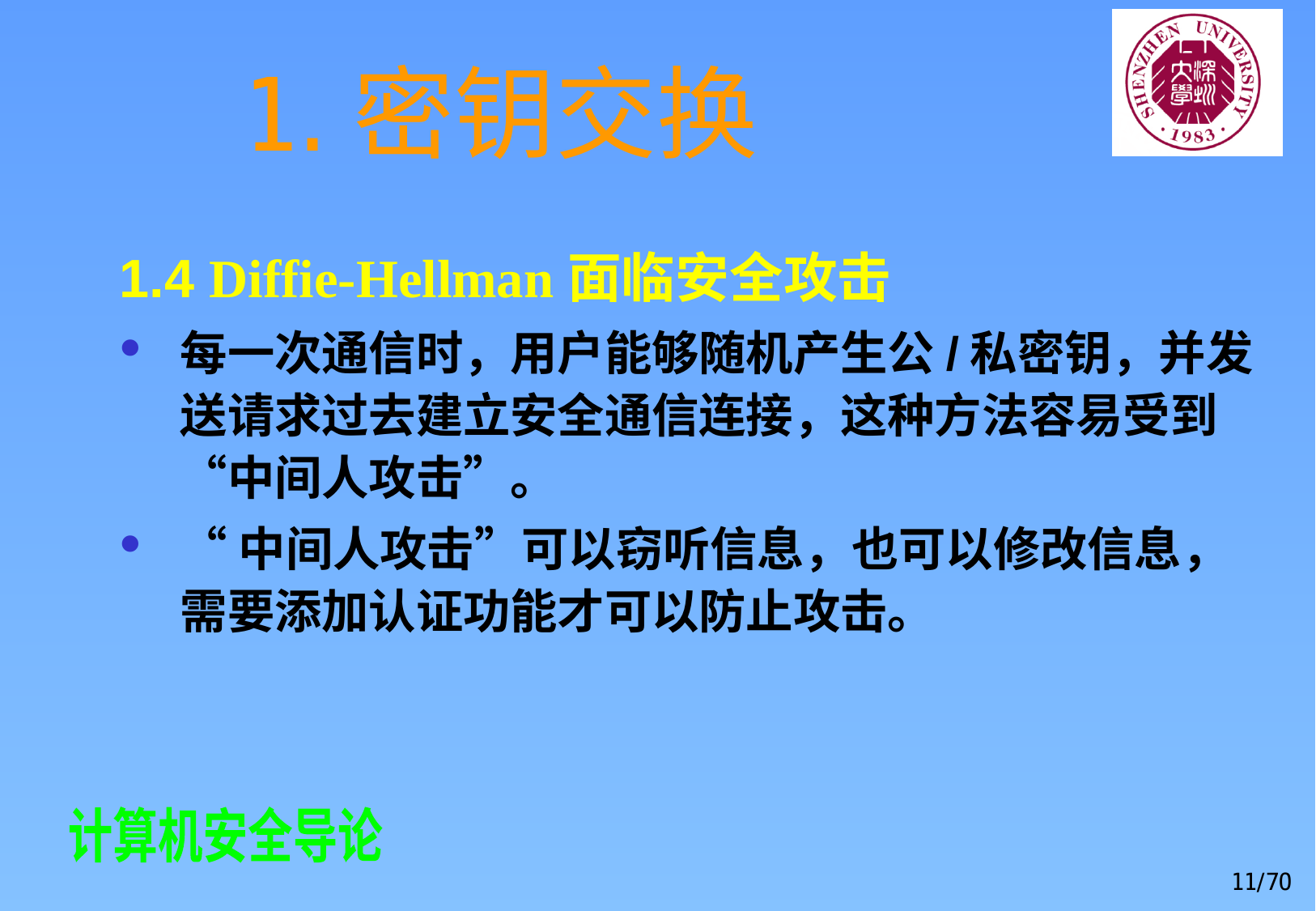

# 1.密钥交换
1.4 Diffie-Hellman面临安全攻击
每一次通信时，用户能够随机产生公/私密钥，并发送请求过去建立安全通信连接，这种方法容易受到“中间人攻击”。
“中间人攻击”可以窃听信息，也可以修改信息，需要添加认证功能才可以防止攻击。
11/70